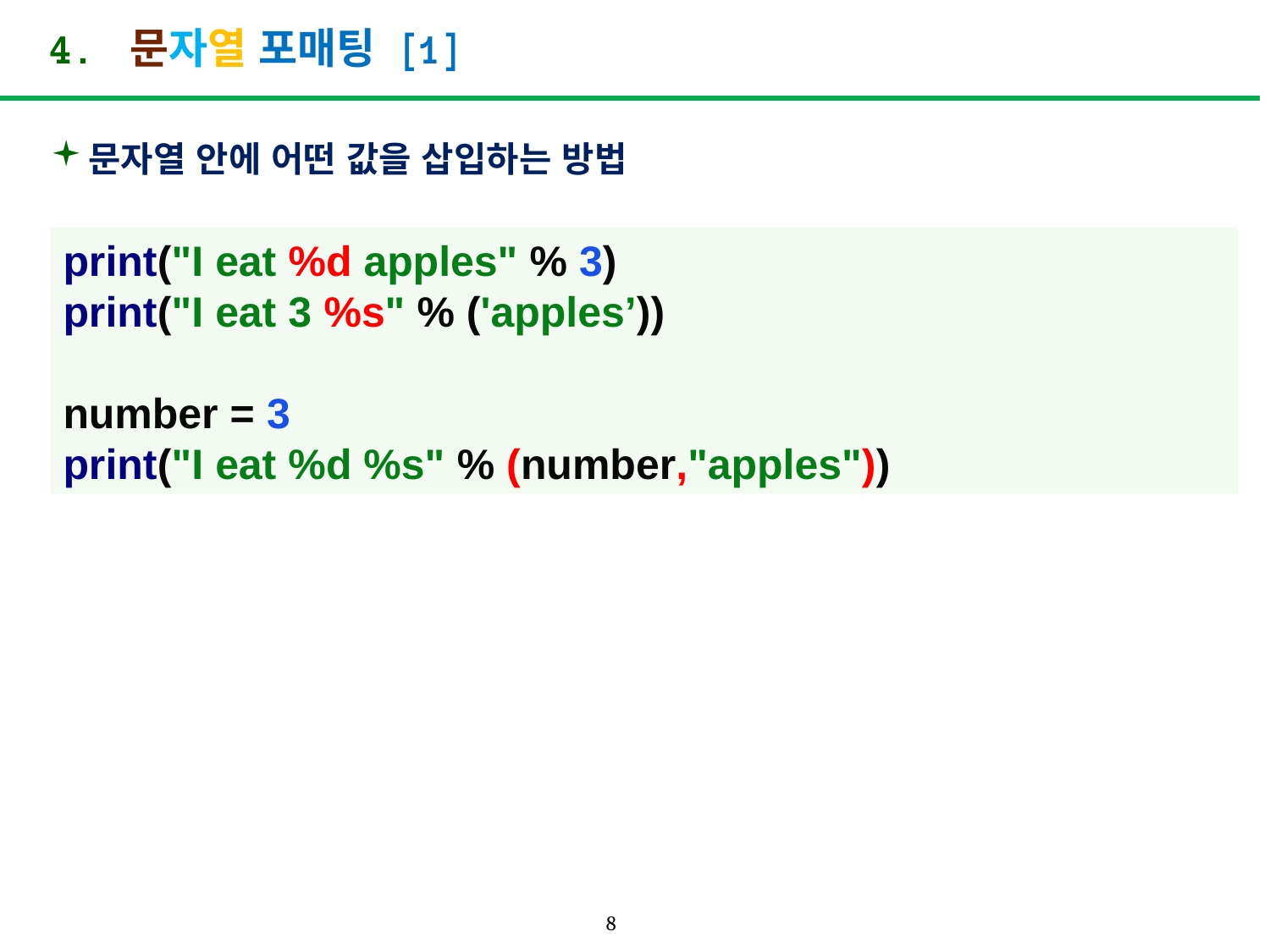

# 4. 문자열 포매팅 [1]
문자열 안에 어떤 값을 삽입하는 방법
print("I eat %d apples" % 3)
print("I eat 3 %s" % ('apples’))
number = 3
print("I eat %d %s" % (number,"apples"))
8